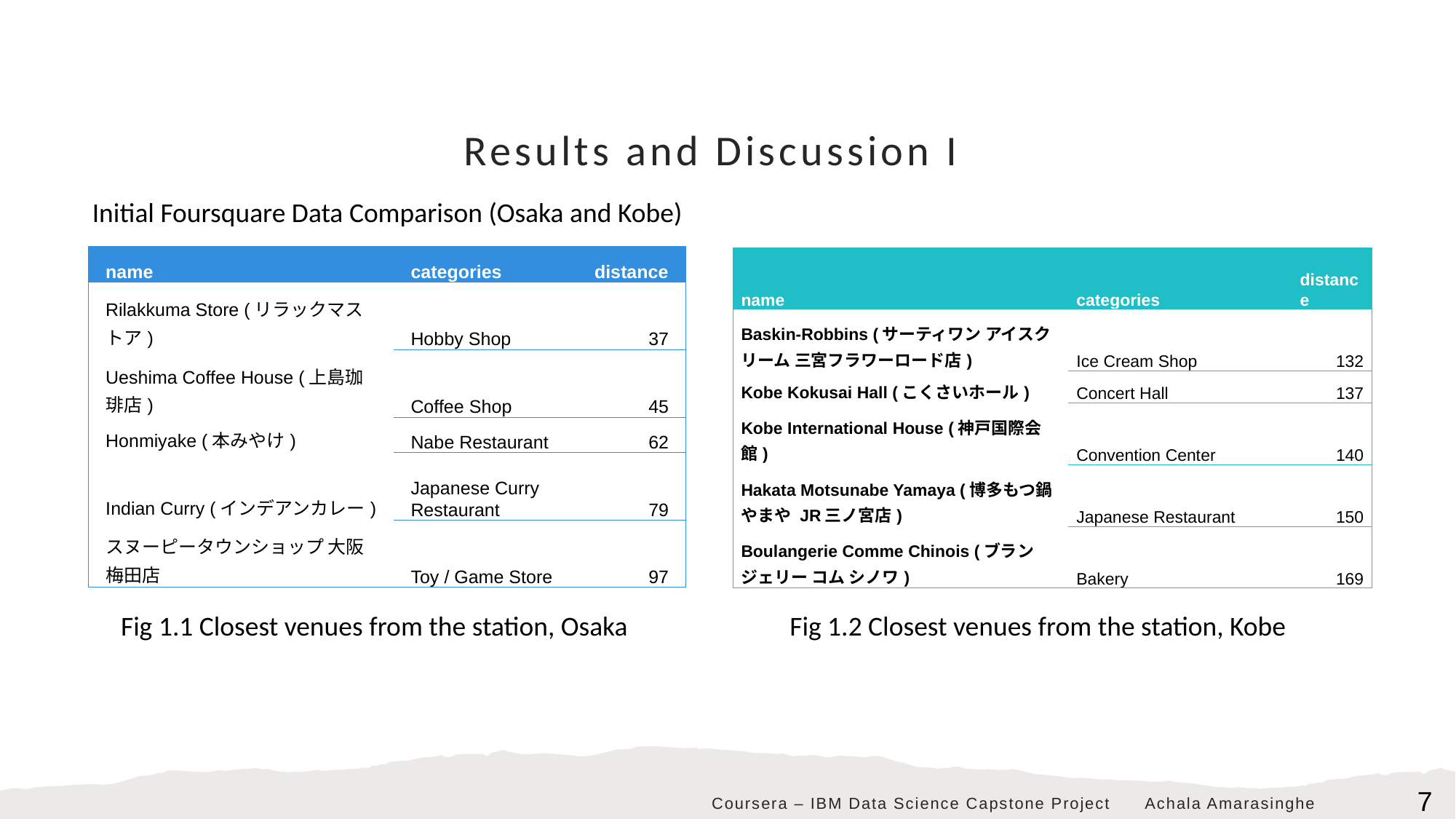

# Results and Discussion I
Initial Foursquare Data Comparison (Osaka and Kobe)
| name | categories | distance |
| --- | --- | --- |
| Rilakkuma Store (リラックマストア) | Hobby Shop | 37 |
| Ueshima Coffee House (上島珈琲店) | Coffee Shop | 45 |
| Honmiyake (本みやけ) | Nabe Restaurant | 62 |
| Indian Curry (インデアンカレー) | Japanese Curry Restaurant | 79 |
| スヌーピータウンショップ 大阪梅田店 | Toy / Game Store | 97 |
| name | categories | distance |
| --- | --- | --- |
| Baskin-Robbins (サーティワン アイスクリーム 三宮フラワーロード店) | Ice Cream Shop | 132 |
| Kobe Kokusai Hall (こくさいホール) | Concert Hall | 137 |
| Kobe International House (神戸国際会館) | Convention Center | 140 |
| Hakata Motsunabe Yamaya (博多もつ鍋やまや JR三ノ宮店) | Japanese Restaurant | 150 |
| Boulangerie Comme Chinois (ブランジェリー コム シノワ) | Bakery | 169 |
Fig 1.1 Closest venues from the station, Osaka
Fig 1.2 Closest venues from the station, Kobe

Coursera – IBM Data Science Capstone Project      Achala Amarasinghe

7